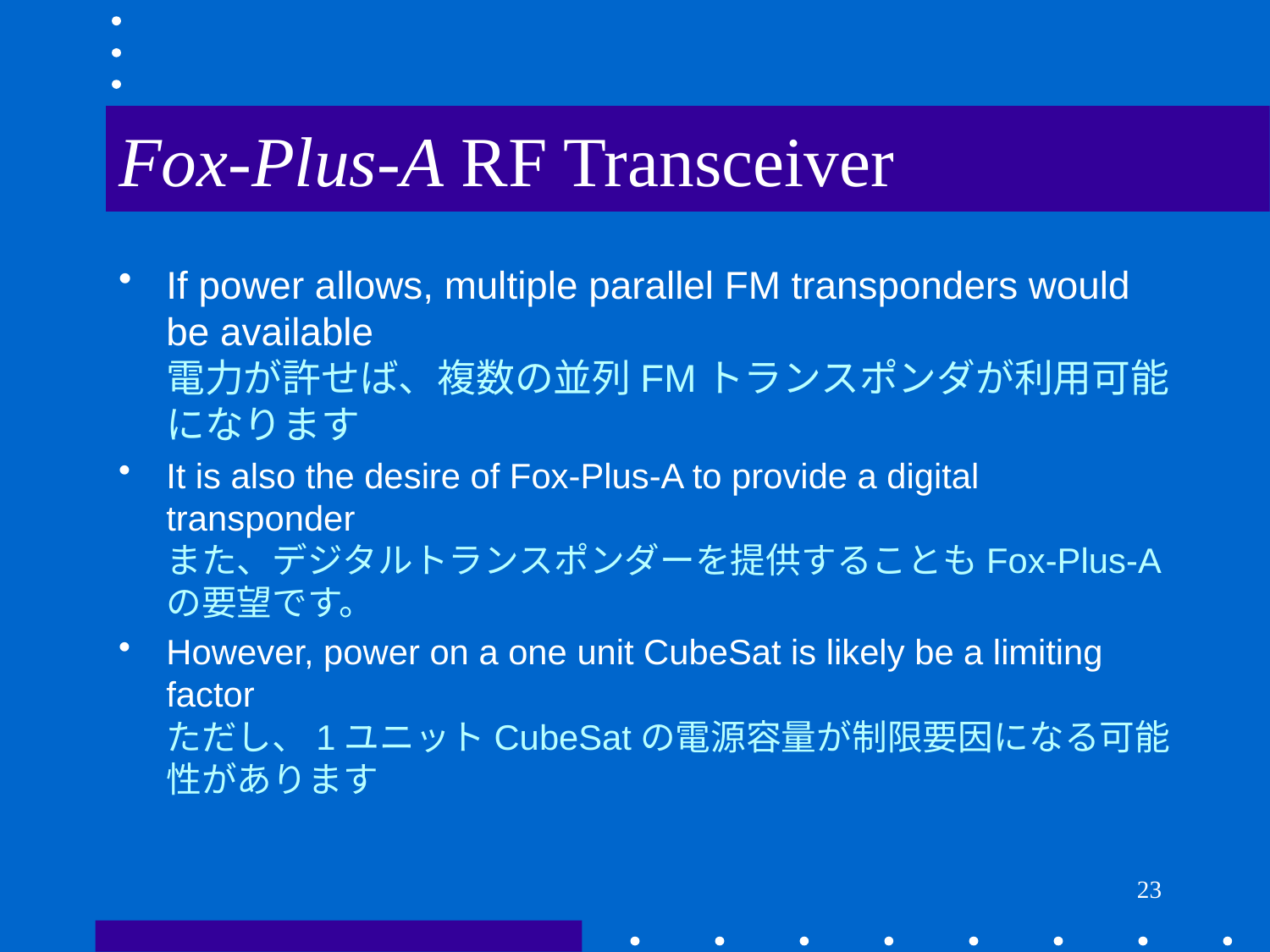

# Fox-Plus-A RF Transceiver
If power allows, multiple parallel FM transponders would be available
電力が許せば、複数の並列FMトランスポンダが利用可能になります
It is also the desire of Fox-Plus-A to provide a digital transponder
また、デジタルトランスポンダーを提供することもFox-Plus-Aの要望です。
However, power on a one unit CubeSat is likely be a limiting factor
ただし、1ユニットCubeSatの電源容量が制限要因になる可能性があります
23